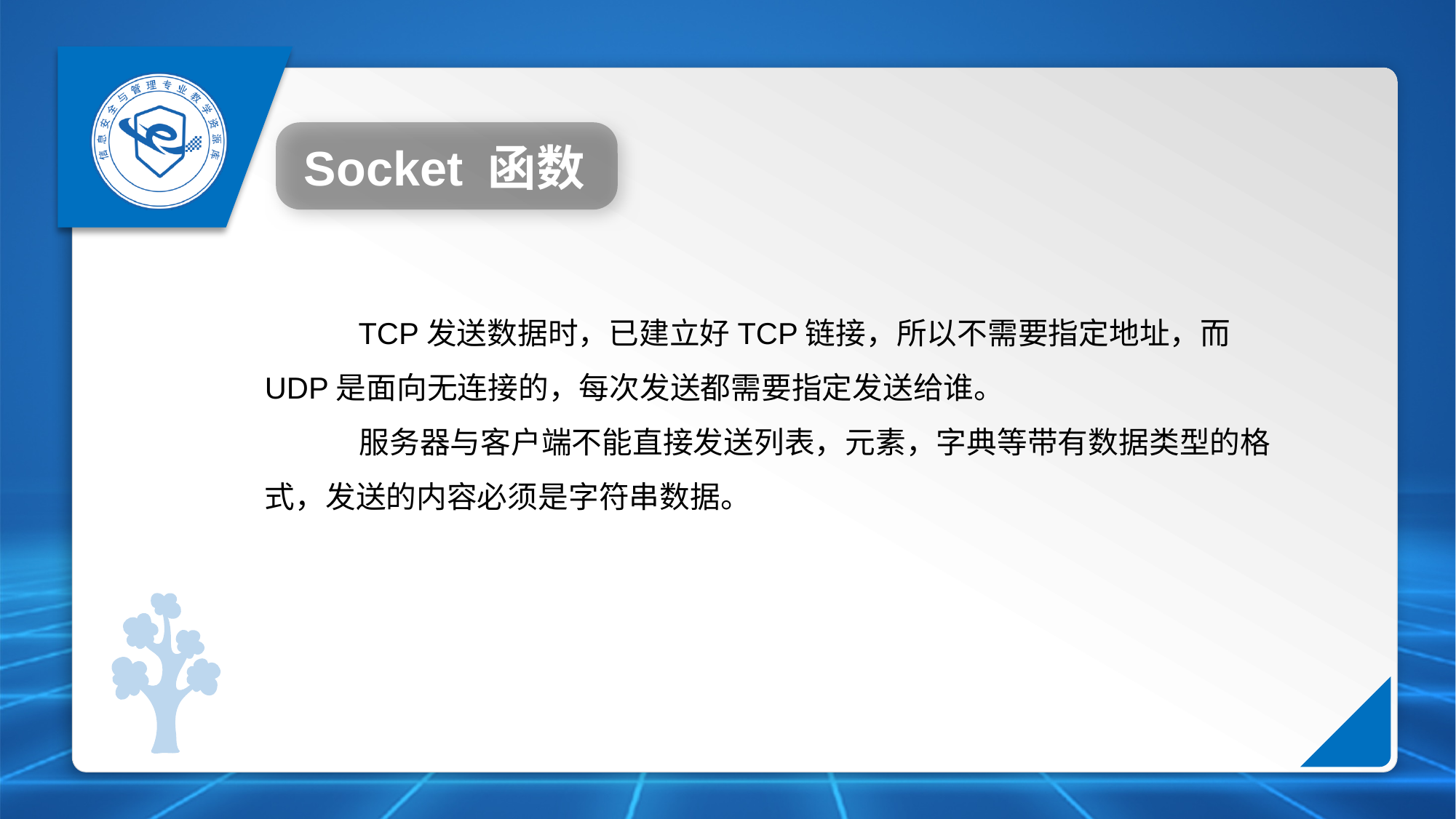

Socket 函数

    TCP发送数据时，已建立好TCP链接，所以不需要指定地址，而UDP是面向无连接的，每次发送都需要指定发送给谁。
    服务器与客户端不能直接发送列表，元素，字典等带有数据类型的格式，发送的内容必须是字符串数据。